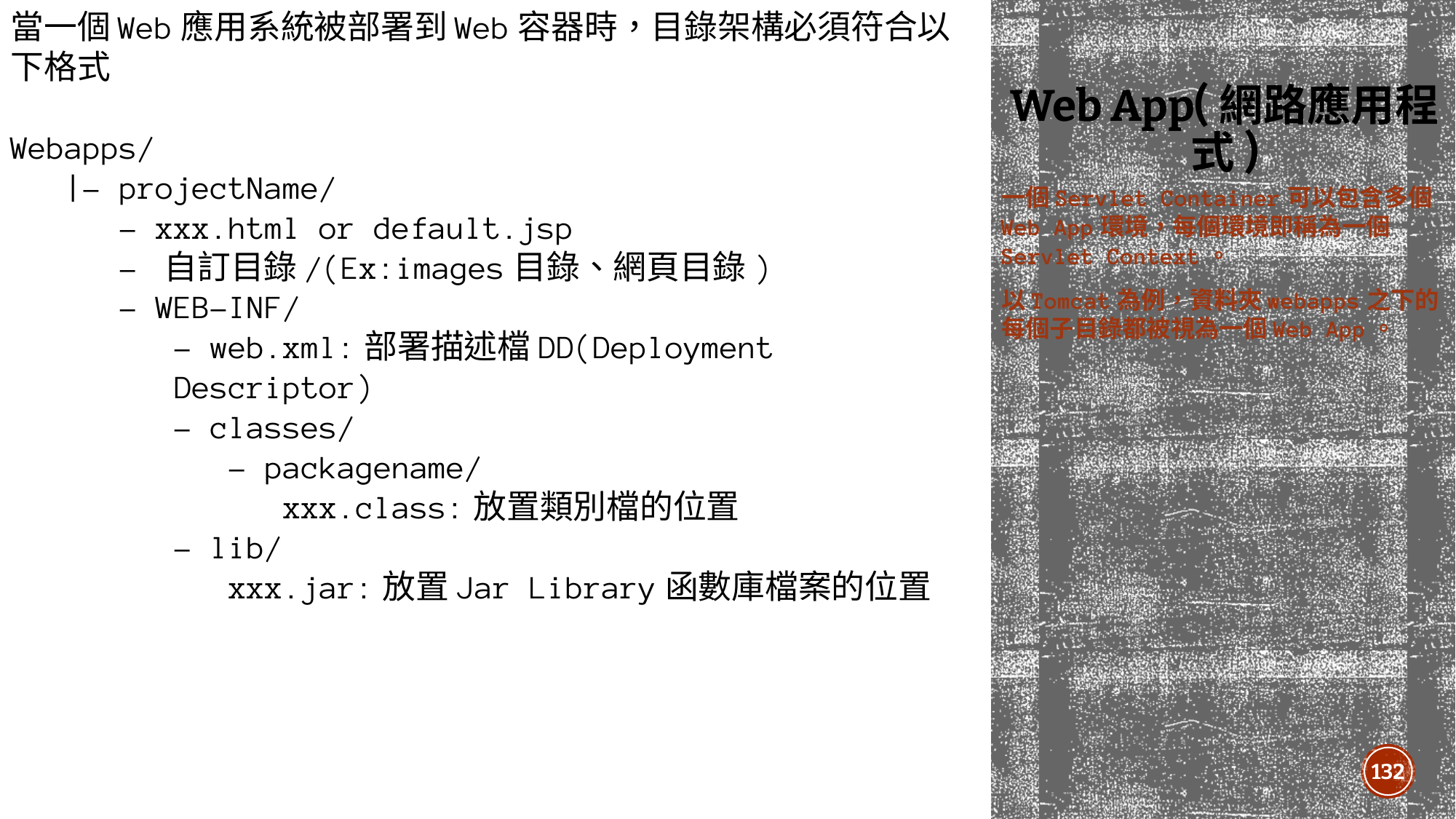

當一個Web應用系統被部署到Web容器時，目錄架構必須符合以下格式

Webapps/
|- projectName/
- xxx.html or default.jsp
- 自訂目錄/(Ex:images目錄、網頁目錄)
- WEB-INF/
- web.xml:部署描述檔DD(Deployment Descriptor)
- classes/
- packagename/
   xxx.class:放置類別檔的位置
- lib/
   xxx.jar:放置Jar Library函數庫檔案的位置

Web App(網路應用程式)
一個Servlet Container可以包含多個Web App環境，每個環境即稱為一個Servlet Context。
以Tomcat為例，資料夾webapps之下的每個子目錄都被視為一個Web App。
132